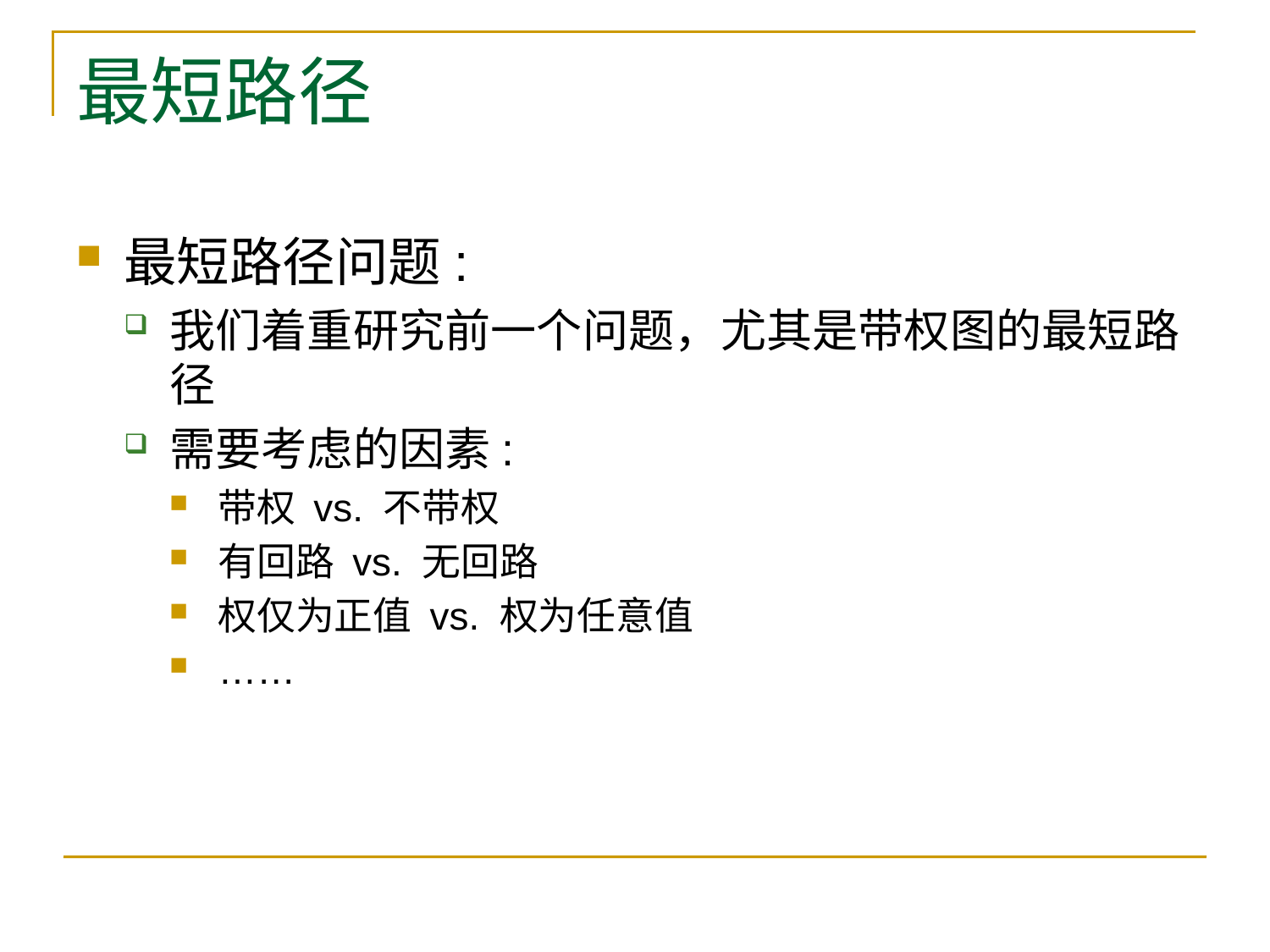

# 最短路径
最短路径问题:
我们着重研究前一个问题，尤其是带权图的最短路径
需要考虑的因素:
带权 vs. 不带权
有回路 vs. 无回路
权仅为正值 vs. 权为任意值
……